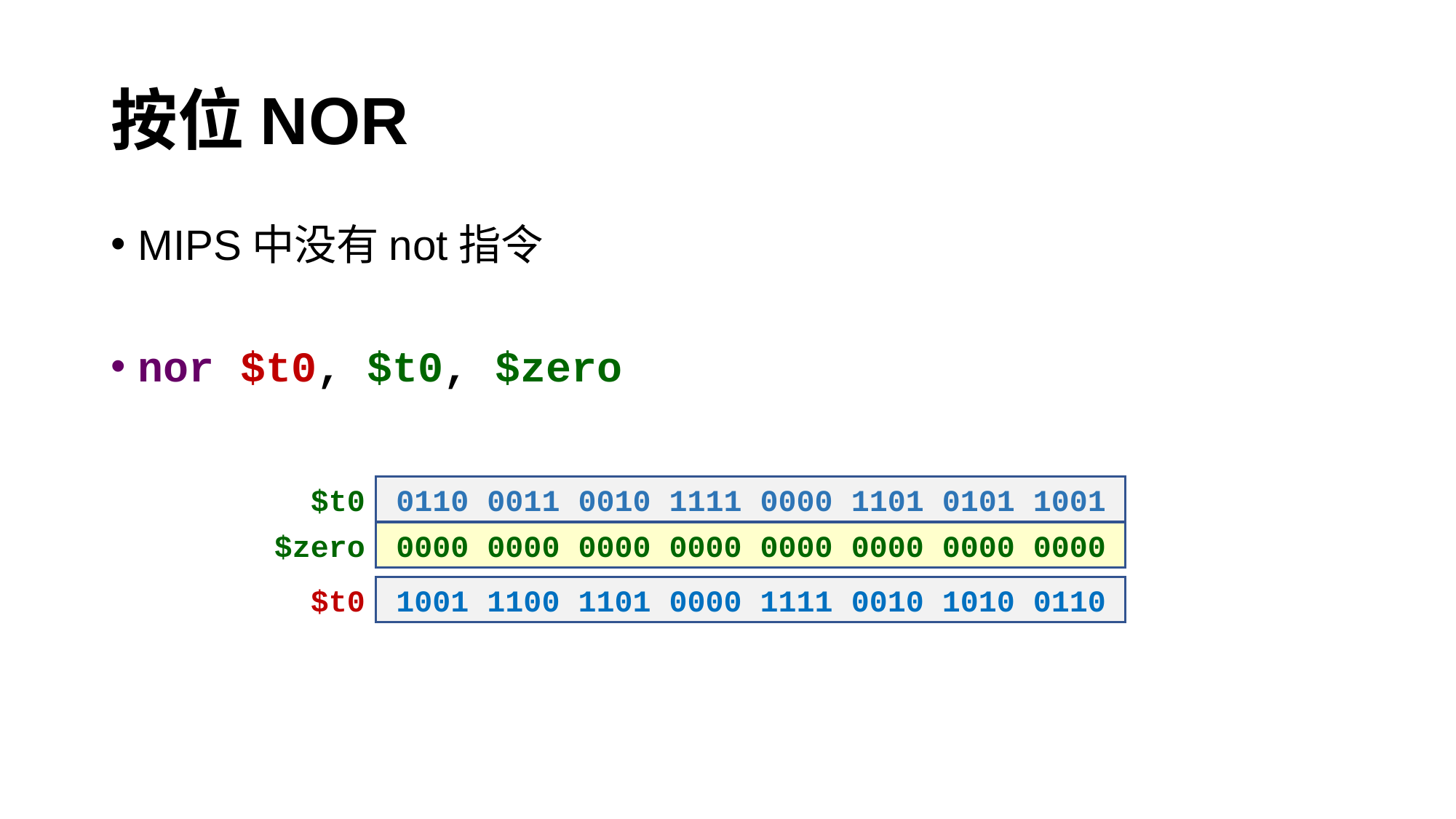

# 按位NOR
MIPS中没有not指令

nor $t0, $t0, $zero
$t0
0110 0011 0010 1111 0000 1101 0101 1001
$zero
0000 0000 0000 0000 0000 0000 0000 0000
$t0
1001 1100 1101 0000 1111 0010 1010 0110